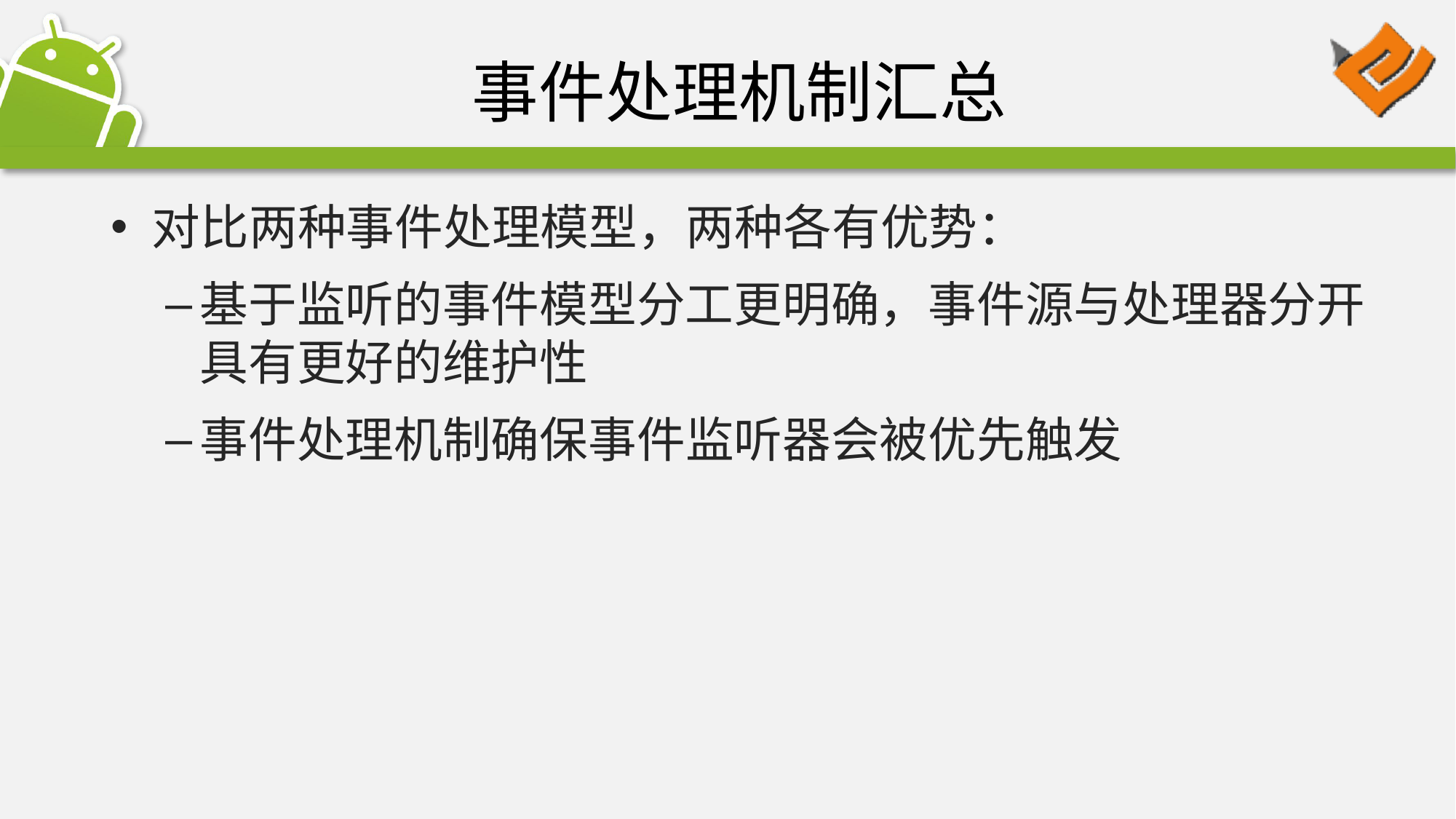

# 事件处理机制汇总
对比两种事件处理模型，两种各有优势：
基于监听的事件模型分工更明确，事件源与处理器分开具有更好的维护性
事件处理机制确保事件监听器会被优先触发